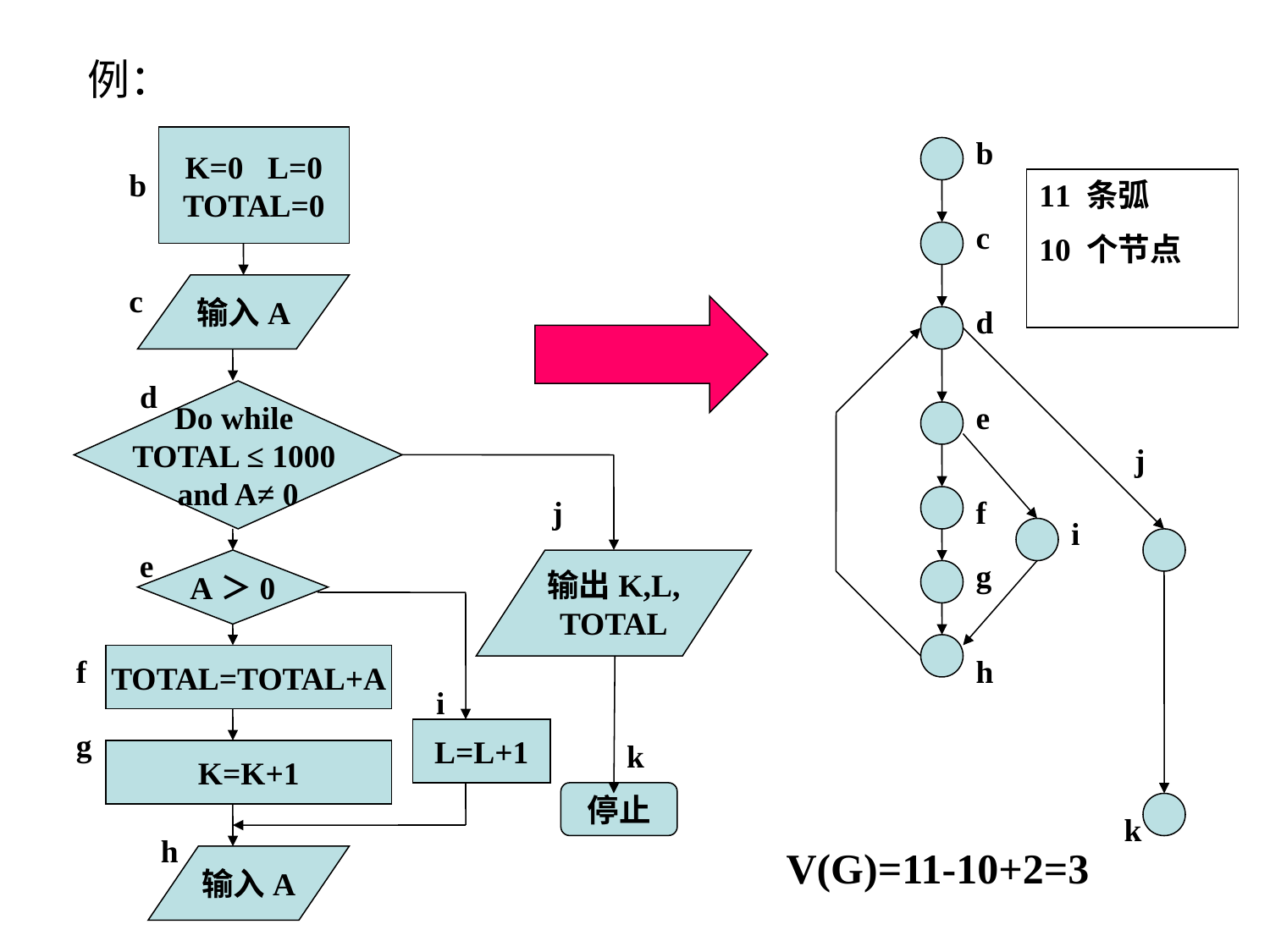

例：
K=0   L=0
TOTAL=0
b

b
11 条弧
10 个节点

c

c
输入A

d

d
Do while
TOTAL ≤ 1000
and A≠ 0
e

j

j

f
i

e
A＞0
输出K,L,
TOTAL
g

f
TOTAL=TOTAL+A
h

i

g
L=L+1
k
K=K+1

停止

k
h

V(G)=11-10+2=3
输入A